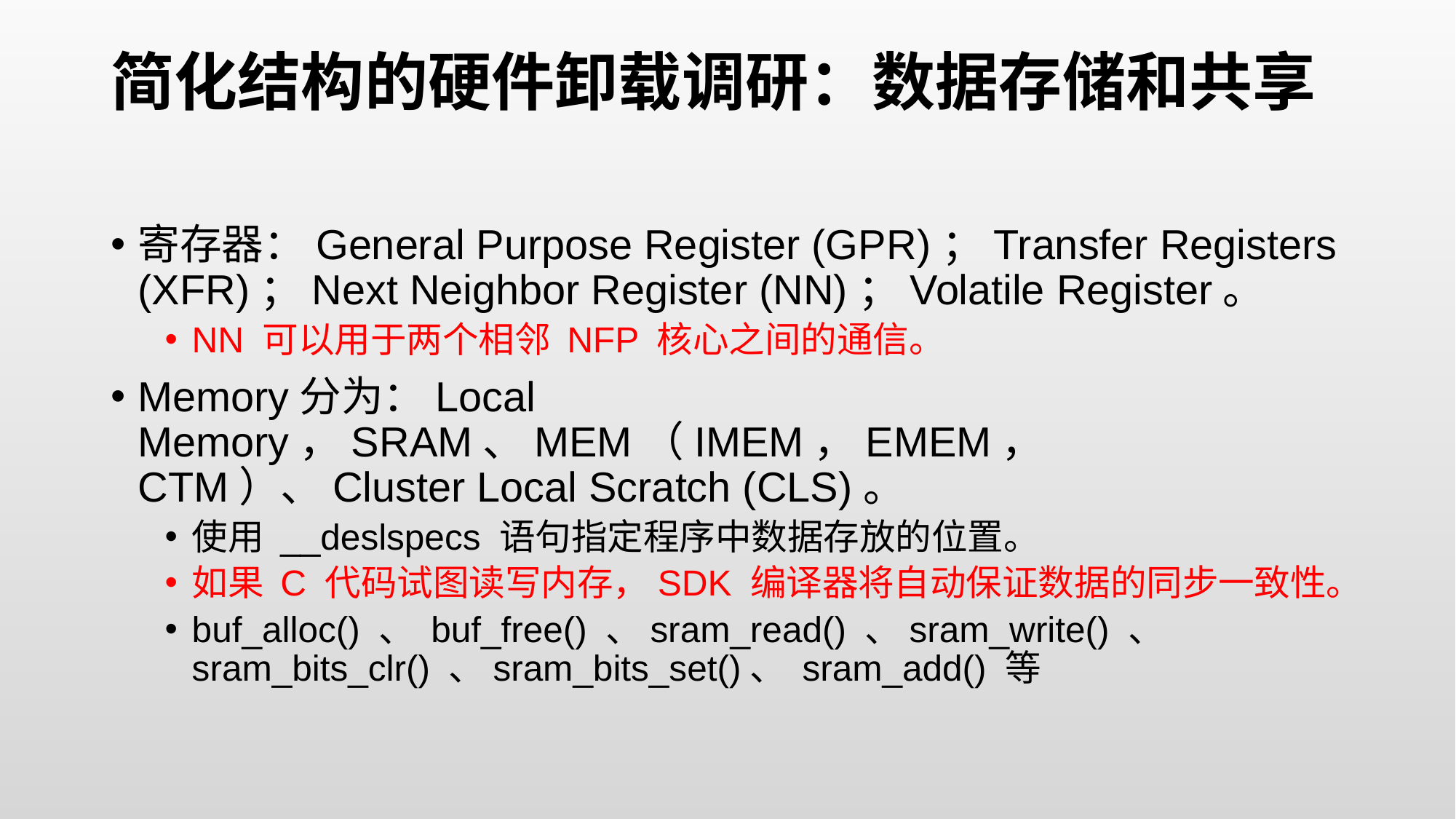

# 简化结构的硬件卸载调研：数据存储和共享
寄存器：General Purpose Register (GPR)；Transfer Registers (XFR)；Next Neighbor Register (NN)；Volatile Register。
NN 可以用于两个相邻 NFP 核心之间的通信。
Memory分为：Local Memory，SRAM、MEM（IMEM，EMEM， CTM）、Cluster Local Scratch (CLS)。
使用 __deslspecs 语句指定程序中数据存放的位置。
如果 C 代码试图读写内存，SDK 编译器将自动保证数据的同步一致性。
buf_alloc() 、 buf_free() 、sram_read() 、sram_write() 、 sram_bits_clr() 、sram_bits_set()、 sram_add() 等